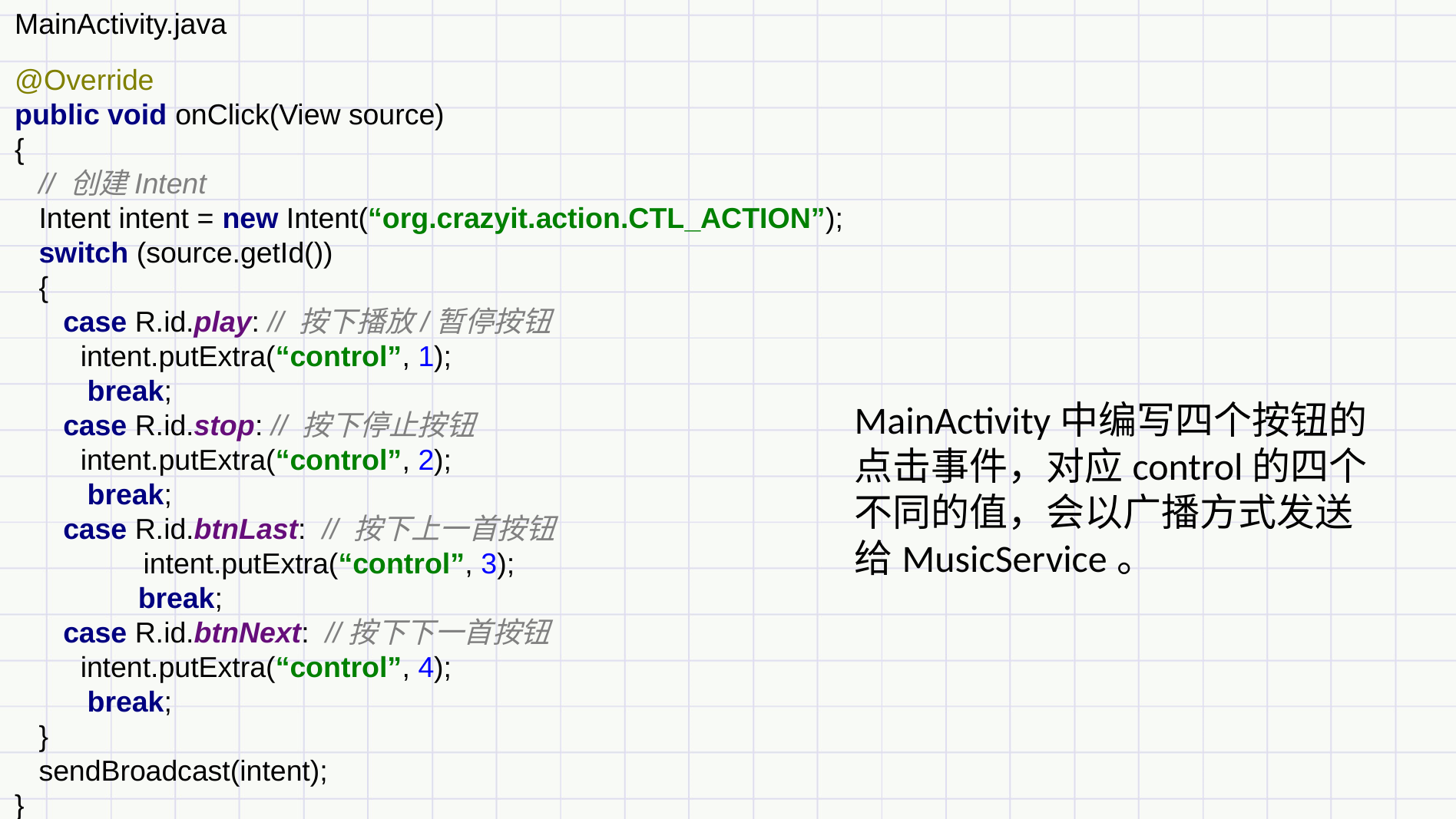

MainActivity.java

@Override
public void onClick(View source)
{
   // 创建Intent
   Intent intent = new Intent(“org.crazyit.action.CTL_ACTION”);
   switch (source.getId())
   {
      case R.id.play: // 按下播放/暂停按钮
         intent.putExtra(“control”, 1);
         break;
      case R.id.stop: // 按下停止按钮
         intent.putExtra(“control”, 2);
         break;
      case R.id.btnLast:  // 按下上一首按钮
	 intent.putExtra(“control”, 3);
	 break;
      case R.id.btnNext:  //按下下一首按钮
         intent.putExtra(“control”, 4);
         break;
   }
   sendBroadcast(intent);
}
MainActivity中编写四个按钮的点击事件，对应control的四个不同的值，会以广播方式发送给MusicService。